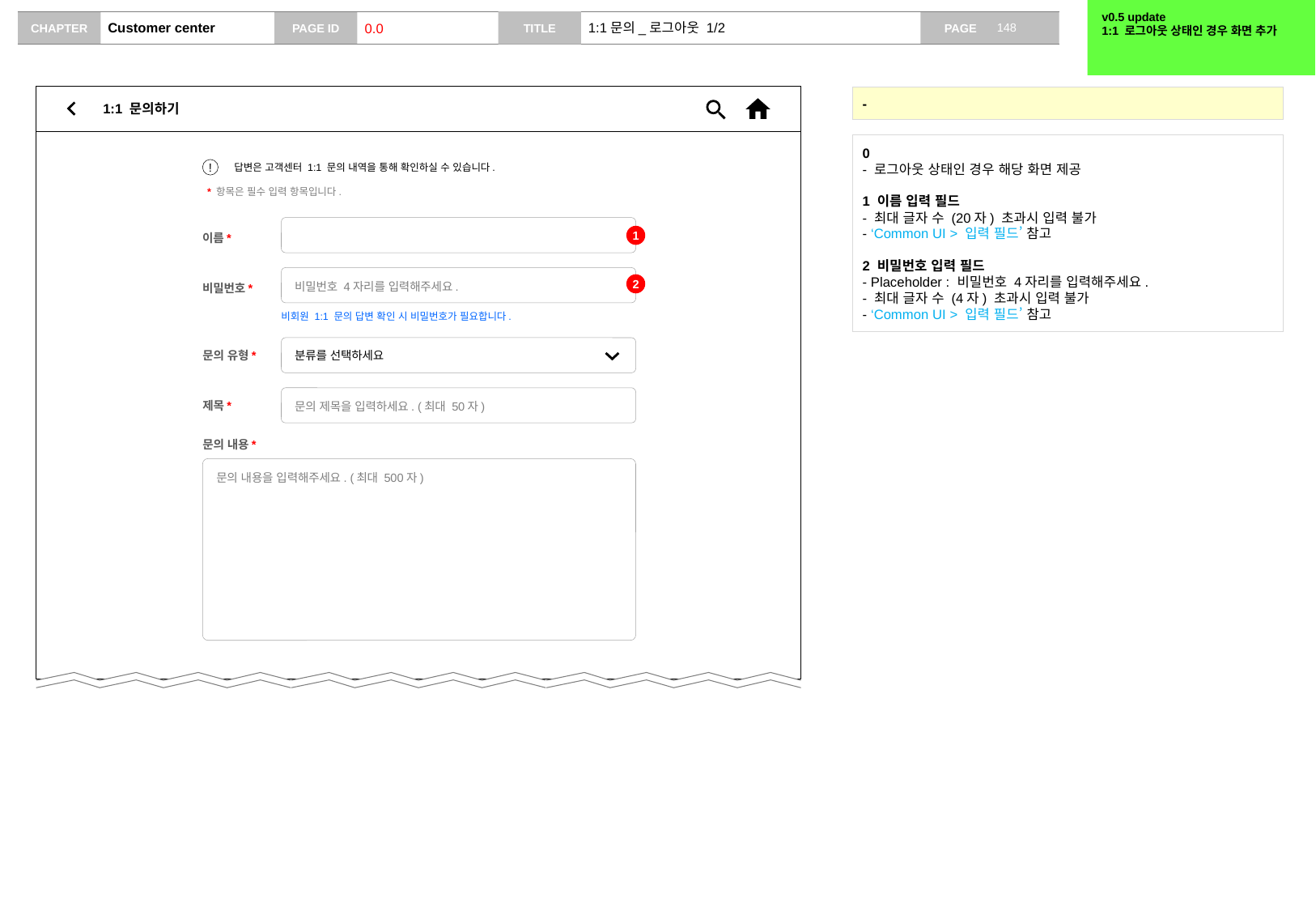

v0.5 update
1:1 로그아웃 상태인 경우 화면 추가
# Customer center
0.0
1:1문의_로그아웃 1/2

1:1 문의하기

-

0
- 로그아웃 상태인 경우 해당 화면 제공

1 이름 입력 필드
- 최대 글자 수 (20자) 초과시 입력 불가
- ‘Common UI > 입력 필드’ 참고

2 비밀번호 입력 필드
- Placeholder : 비밀번호 4자리를 입력해주세요.
- 최대 글자 수 (4자) 초과시 입력 불가
- ‘Common UI > 입력 필드’ 참고
!
답변은 고객센터 1:1 문의 내역을 통해 확인하실 수 있습니다.
* 항목은 필수 입력 항목입니다.

이름*
1
비밀번호 4자리를 입력해주세요.
2
비밀번호*
비회원 1:1 문의 답변 확인 시 비밀번호가 필요합니다.
분류를 선택하세요
문의 유형*

문의 제목을 입력하세요. (최대 50자)
제목*
문의 내용*
문의 내용을 입력해주세요. (최대 500자)